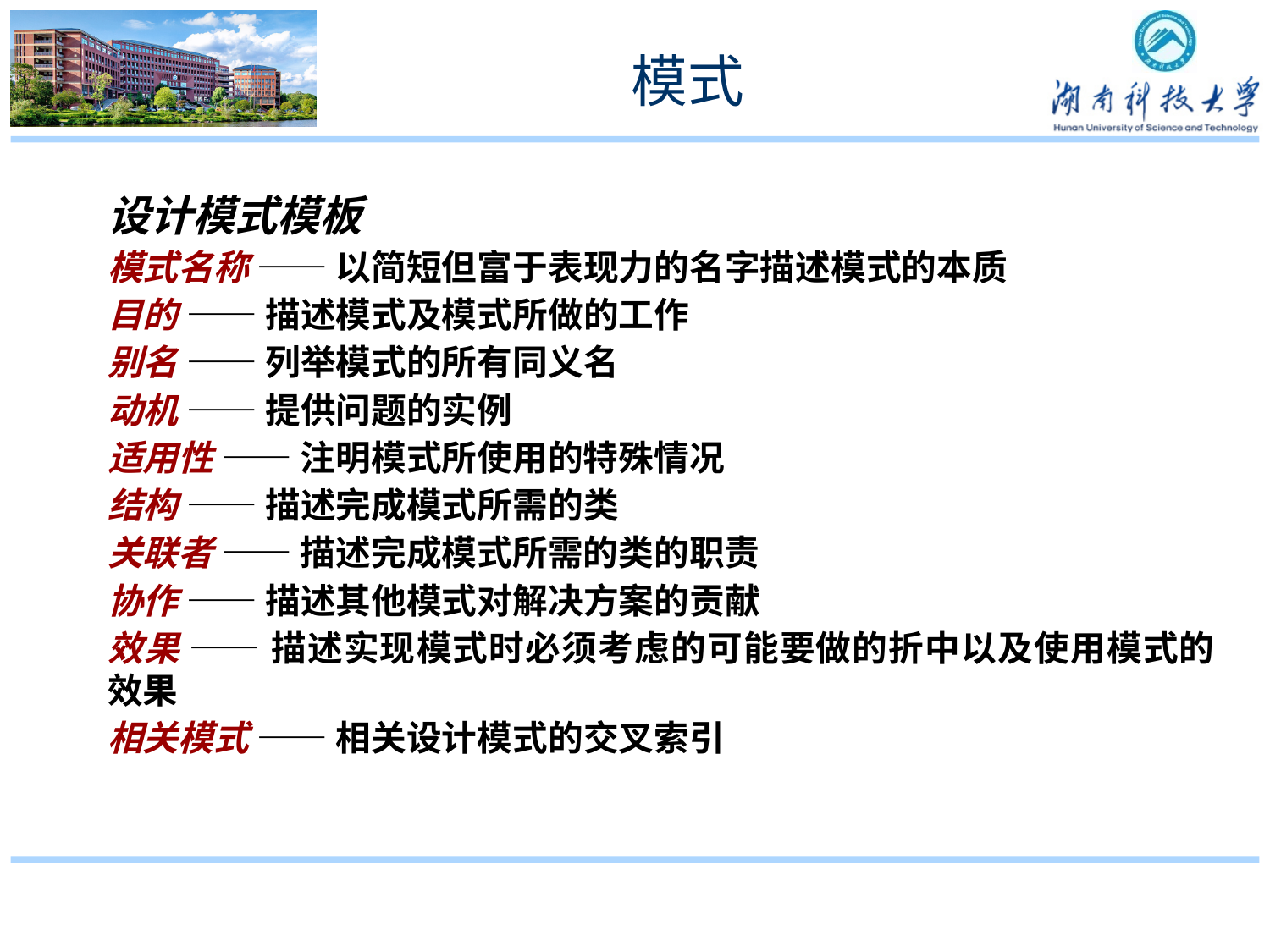

# 模式
设计模式模板
模式名称 —— 以简短但富于表现力的名字描述模式的本质
目的 —— 描述模式及模式所做的工作
别名 —— 列举模式的所有同义名
动机 —— 提供问题的实例
适用性 —— 注明模式所使用的特殊情况
结构 —— 描述完成模式所需的类
关联者 —— 描述完成模式所需的类的职责
协作 —— 描述其他模式对解决方案的贡献
效果 —— 描述实现模式时必须考虑的可能要做的折中以及使用模式的效果
相关模式 —— 相关设计模式的交叉索引
12